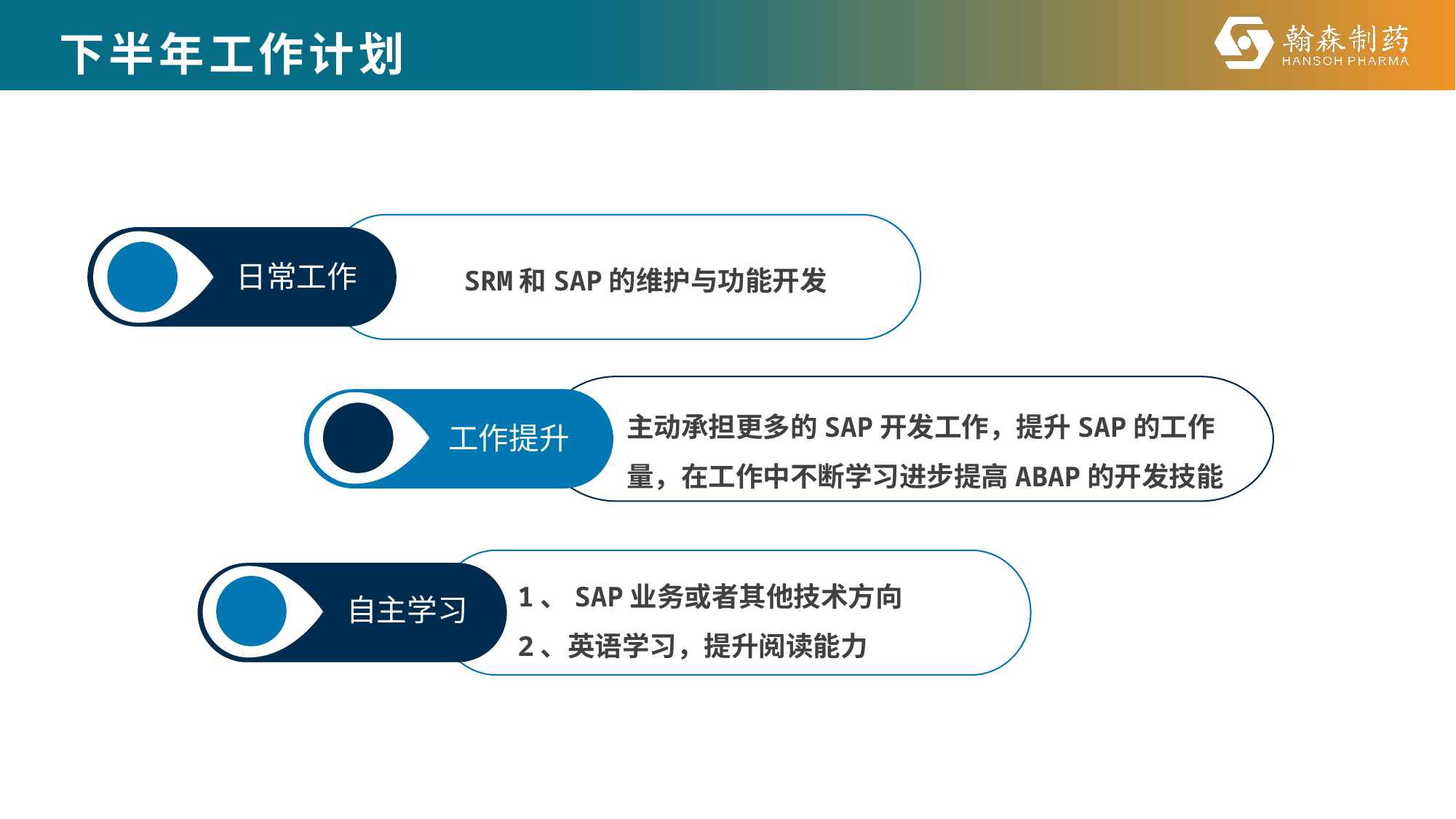

# 下半年工作计划

SRM和SAP的维护与功能开发
日常工作

主动承担更多的SAP开发工作，提升SAP的工作量，在工作中不断学习进步提高ABAP的开发技能

工作提升

1、SAP业务或者其他技术方向
2、英语学习，提升阅读能力

自主学习